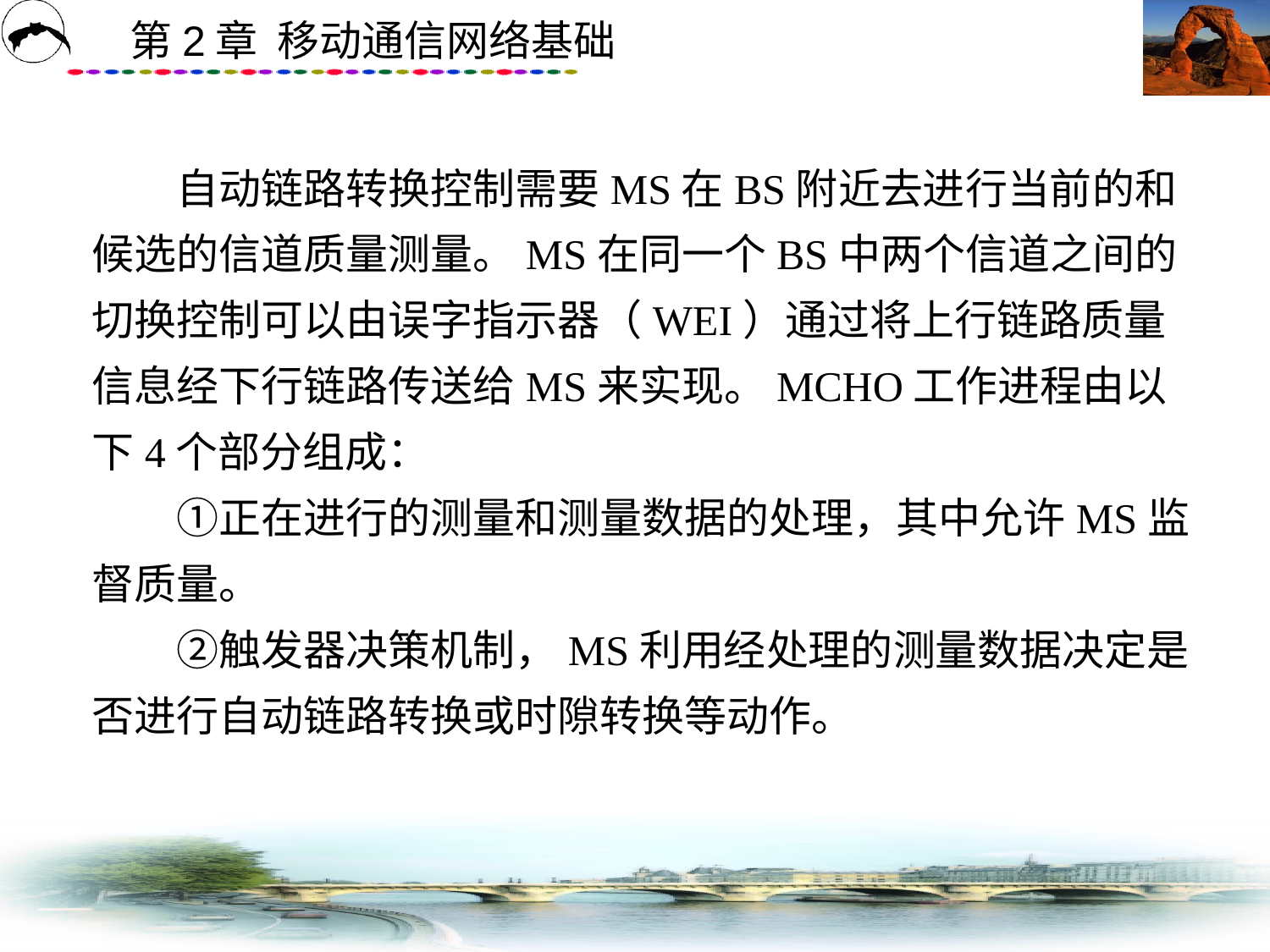

# 自动链路转换控制需要MS在BS附近去进行当前的和候选的信道质量测量。MS在同一个BS中两个信道之间的切换控制可以由误字指示器（WEI）通过将上行链路质量信息经下行链路传送给MS来实现。MCHO工作进程由以下4个部分组成： 　　①正在进行的测量和测量数据的处理，其中允许MS监督质量。 　　②触发器决策机制，MS利用经处理的测量数据决定是否进行自动链路转换或时隙转换等动作。